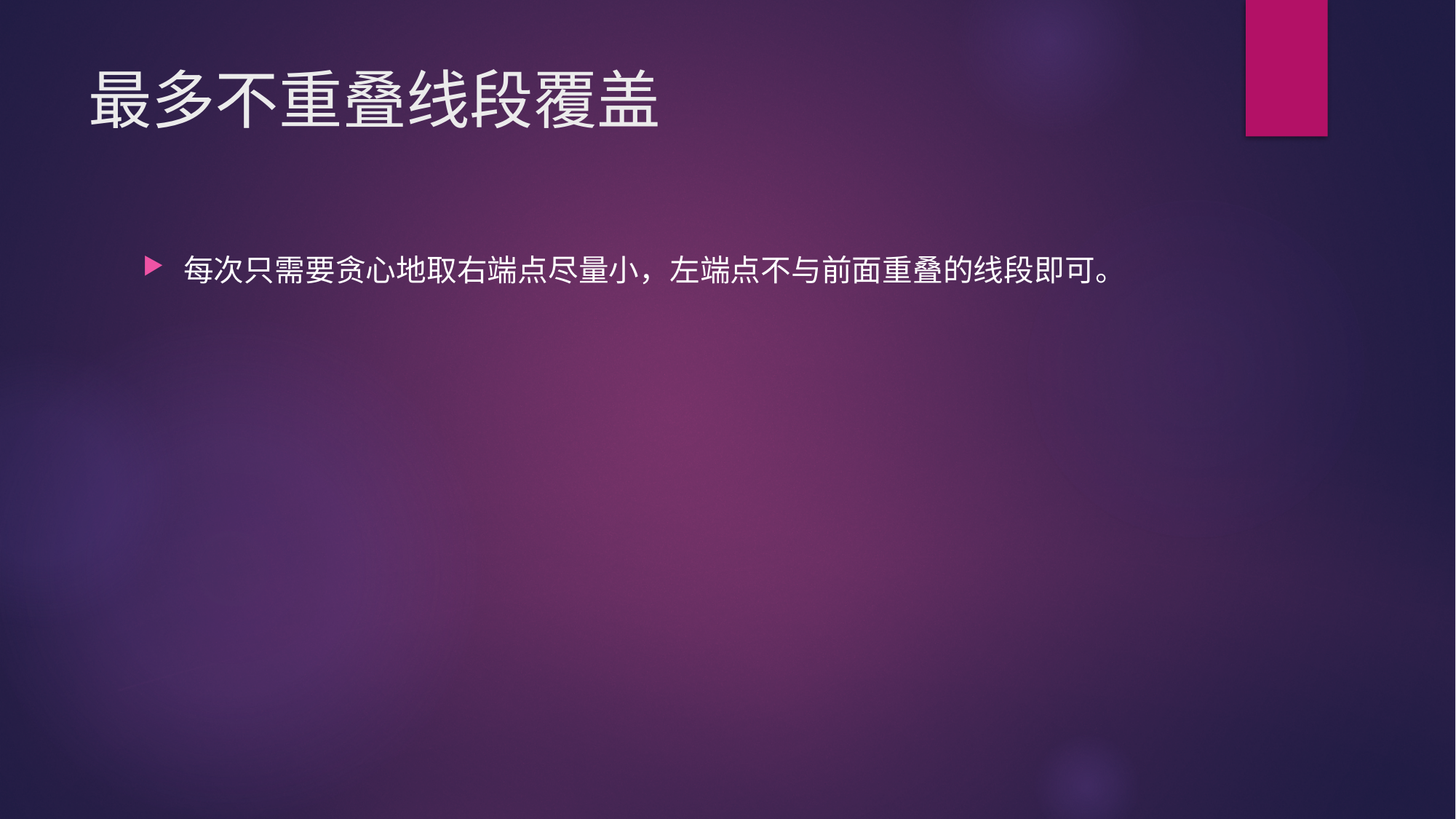

# 最多不重叠线段覆盖
每次只需要贪心地取右端点尽量小，左端点不与前面重叠的线段即可。